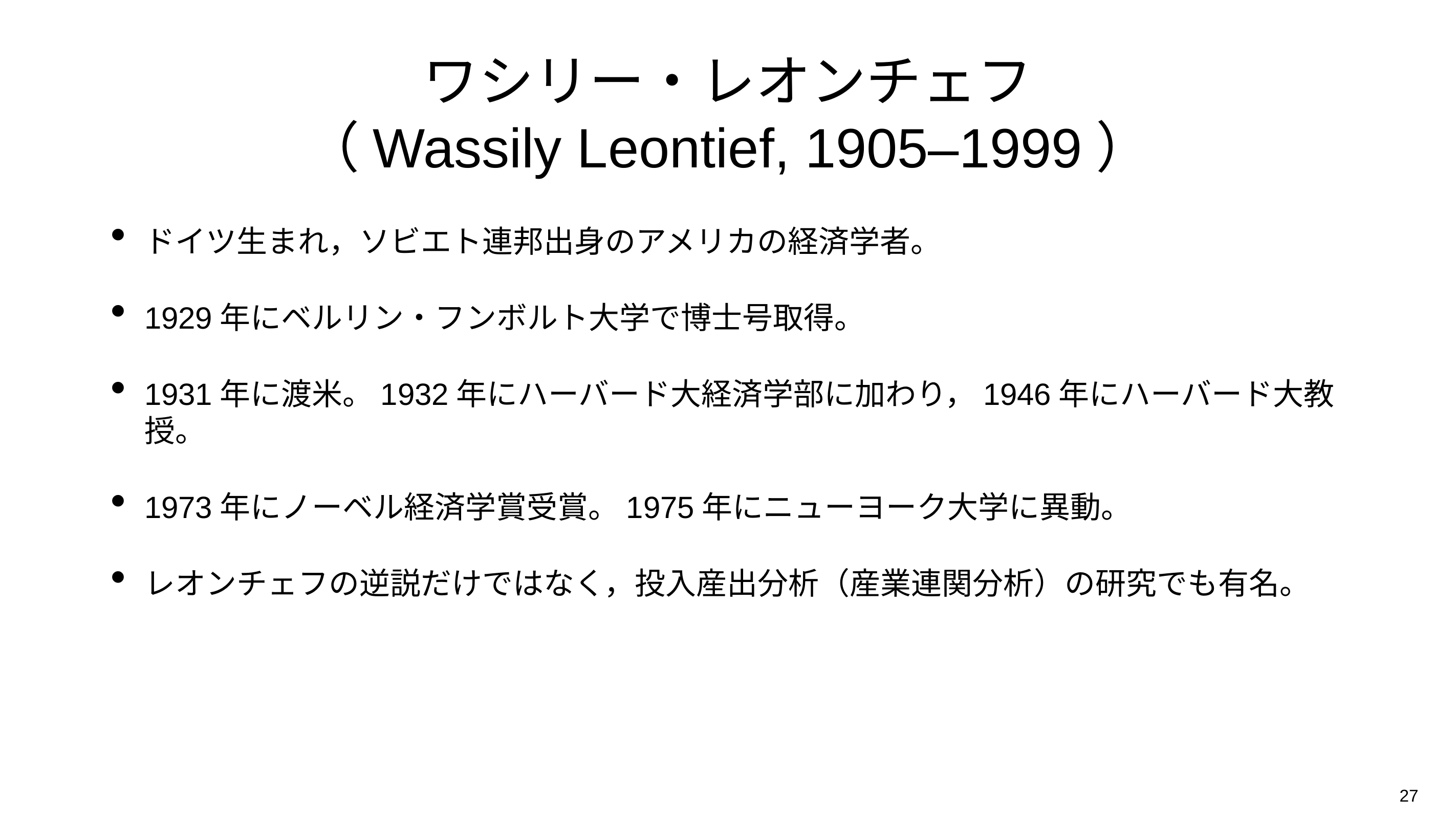

# ワシリー・レオンチェフ （Wassily Leontief, 1905–1999）
ドイツ生まれ，ソビエト連邦出身のアメリカの経済学者。
1929年にベルリン・フンボルト大学で博士号取得。
1931年に渡米。1932年にハーバード大経済学部に加わり，1946年にハーバード大教授。
1973年にノーベル経済学賞受賞。1975年にニューヨーク大学に異動。
レオンチェフの逆説だけではなく，投入産出分析（産業連関分析）の研究でも有名。
27